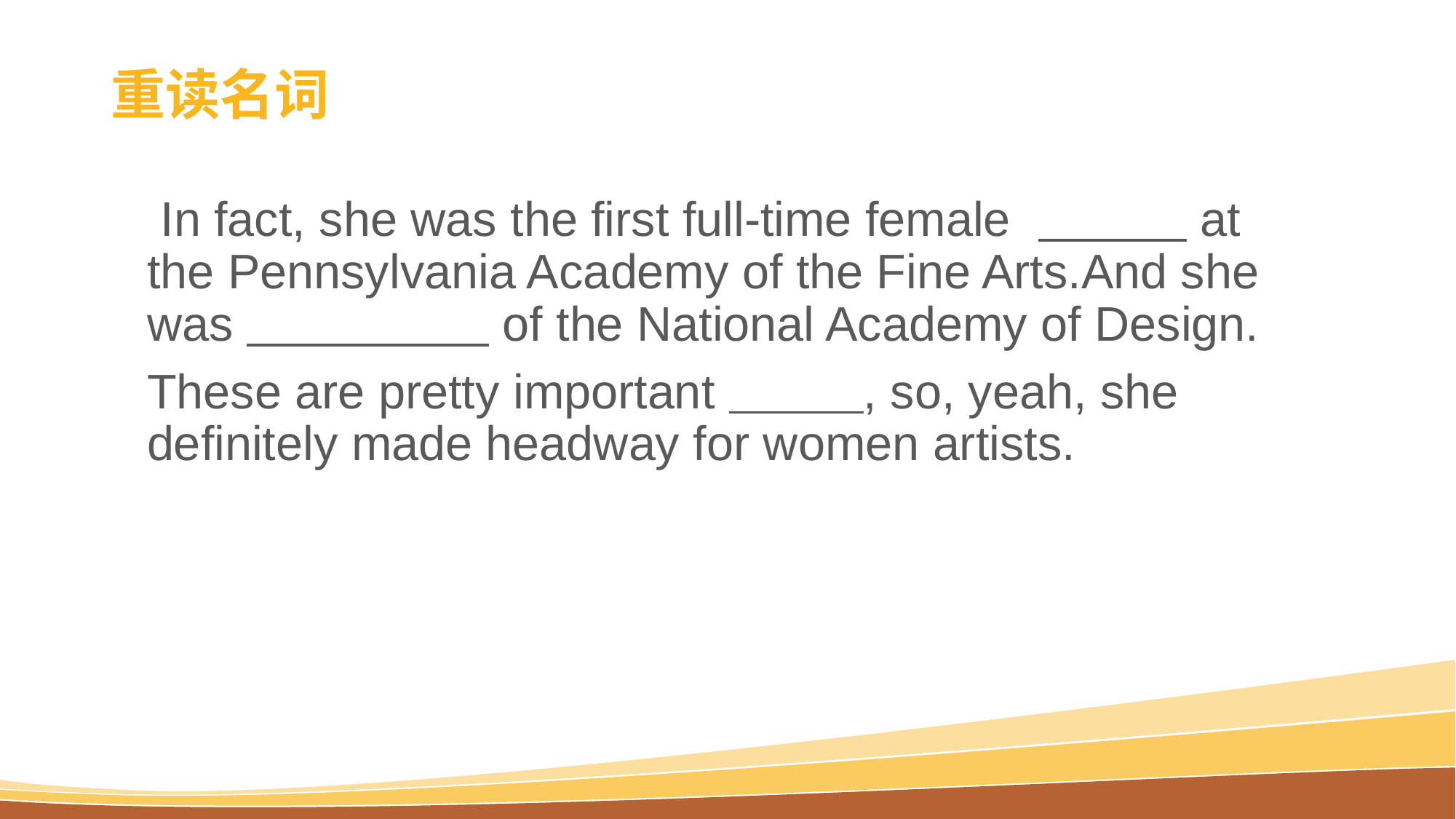

# 重读名词
 In fact, she was the first full-time female              at the Pennsylvania Academy of the Fine Arts.And she was                    of the National Academy of Design.
These are pretty important           , so, yeah, she definitely made headway for women artists.